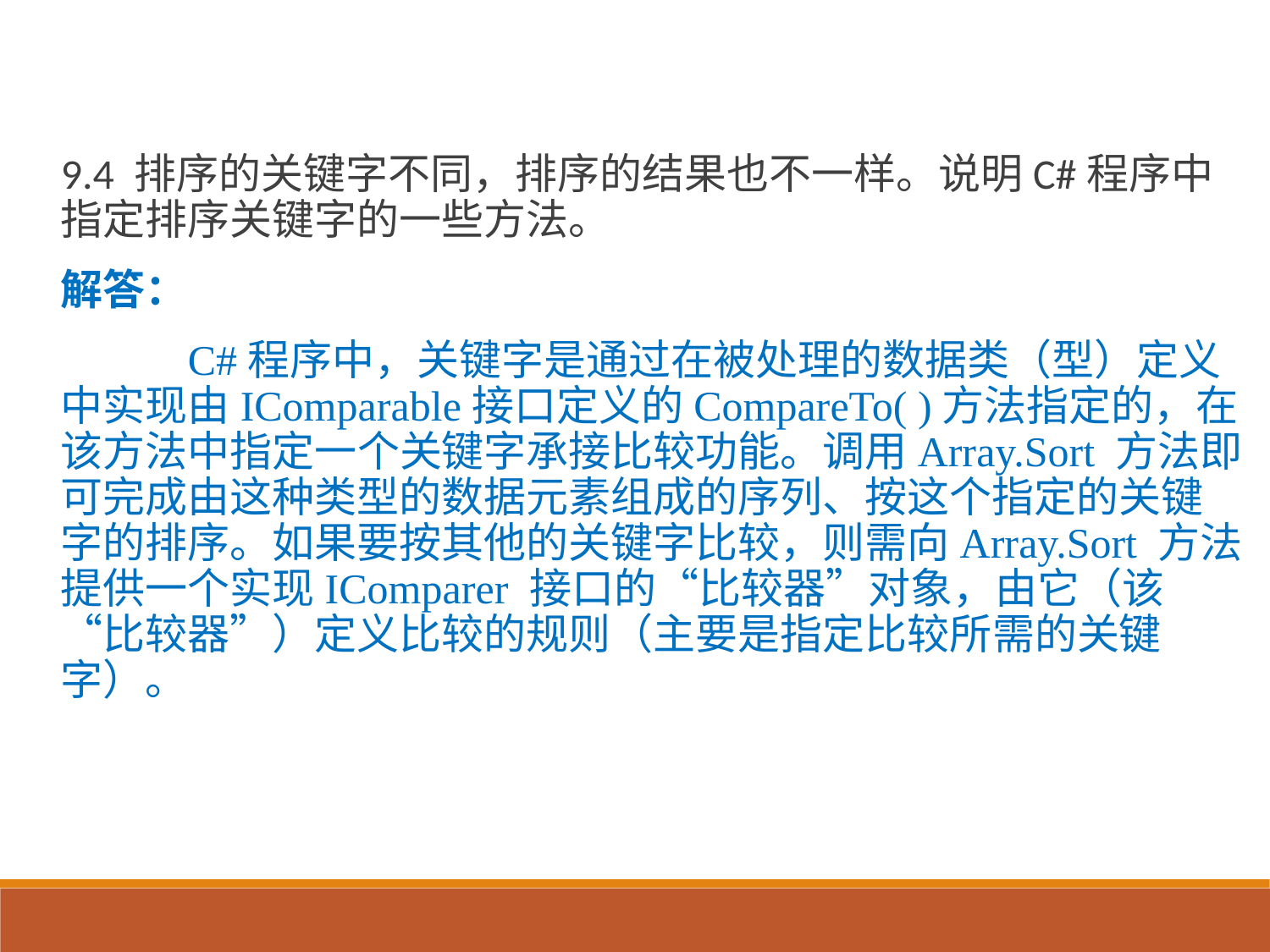

9.4 排序的关键字不同，排序的结果也不一样。说明C#程序中指定排序关键字的一些方法。
解答：
	C#程序中，关键字是通过在被处理的数据类（型）定义中实现由IComparable接口定义的CompareTo( )方法指定的，在该方法中指定一个关键字承接比较功能。调用Array.Sort 方法即可完成由这种类型的数据元素组成的序列、按这个指定的关键字的排序。如果要按其他的关键字比较，则需向Array.Sort 方法提供一个实现IComparer 接口的“比较器”对象，由它（该“比较器”）定义比较的规则（主要是指定比较所需的关键字）。